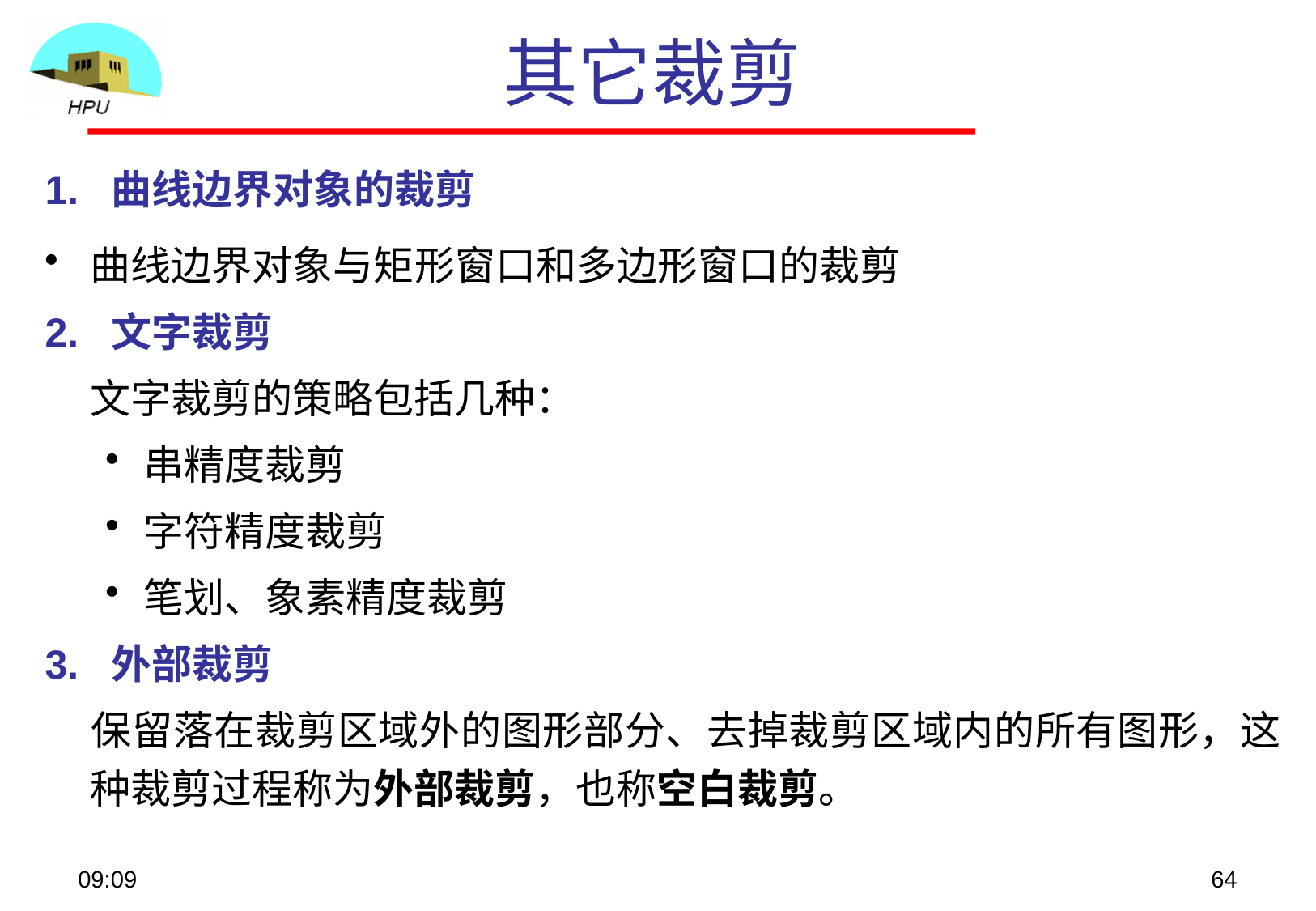

# 其它裁剪
1.  曲线边界对象的裁剪
曲线边界对象与矩形窗口和多边形窗口的裁剪
2.  文字裁剪
	文字裁剪的策略包括几种：
串精度裁剪
字符精度裁剪
笔划、象素精度裁剪
3.  外部裁剪
	保留落在裁剪区域外的图形部分、去掉裁剪区域内的所有图形，这种裁剪过程称为外部裁剪，也称空白裁剪。
09:09
64